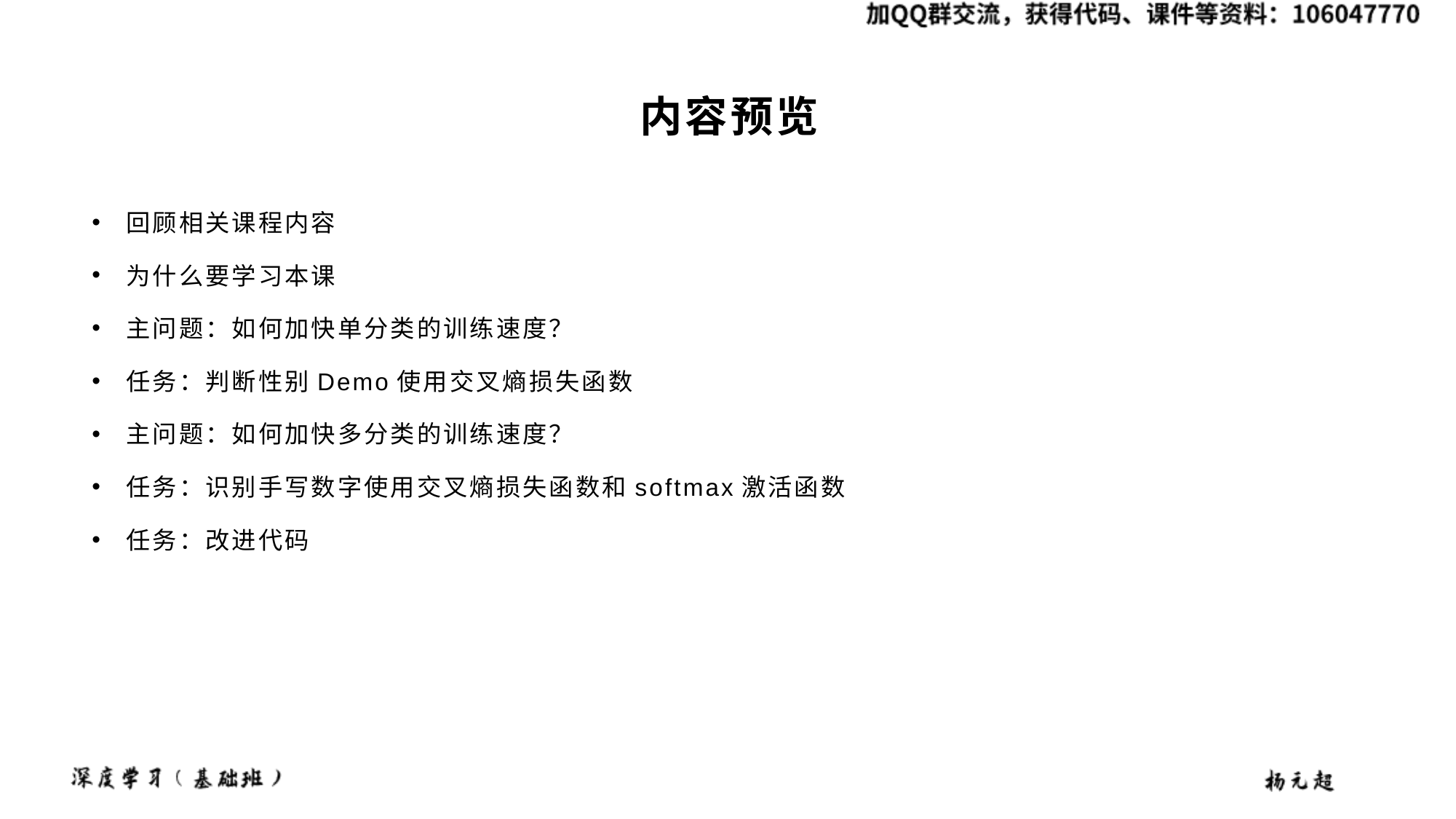

# 内容预览
回顾相关课程内容
为什么要学习本课
主问题：如何加快单分类的训练速度？
任务：判断性别Demo使用交叉熵损失函数
主问题：如何加快多分类的训练速度？
任务：识别手写数字使用交叉熵损失函数和softmax激活函数
任务：改进代码